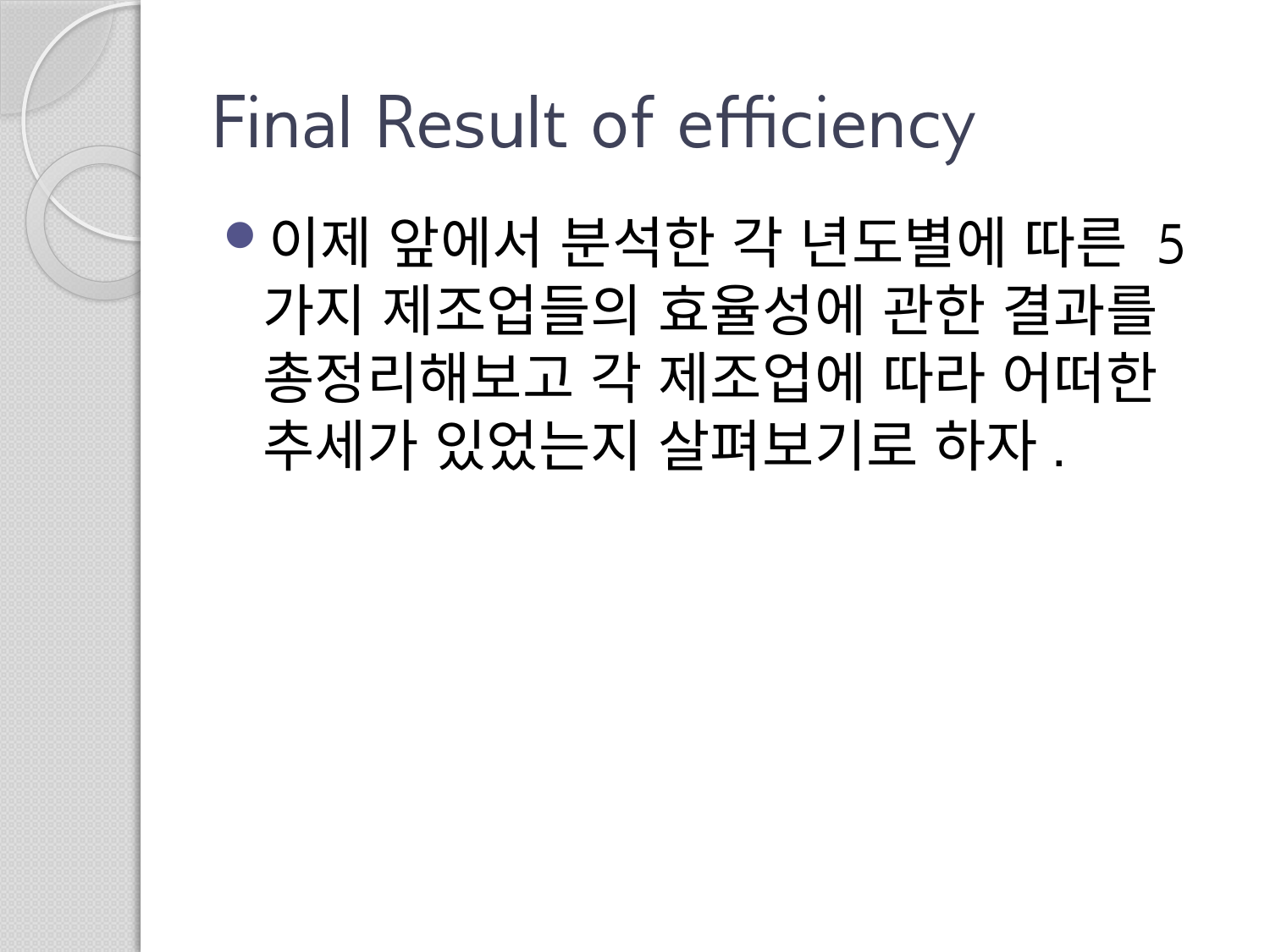

# Final Result of efficiency
이제 앞에서 분석한 각 년도별에 따른 5가지 제조업들의 효율성에 관한 결과를 총정리해보고 각 제조업에 따라 어떠한 추세가 있었는지 살펴보기로 하자.